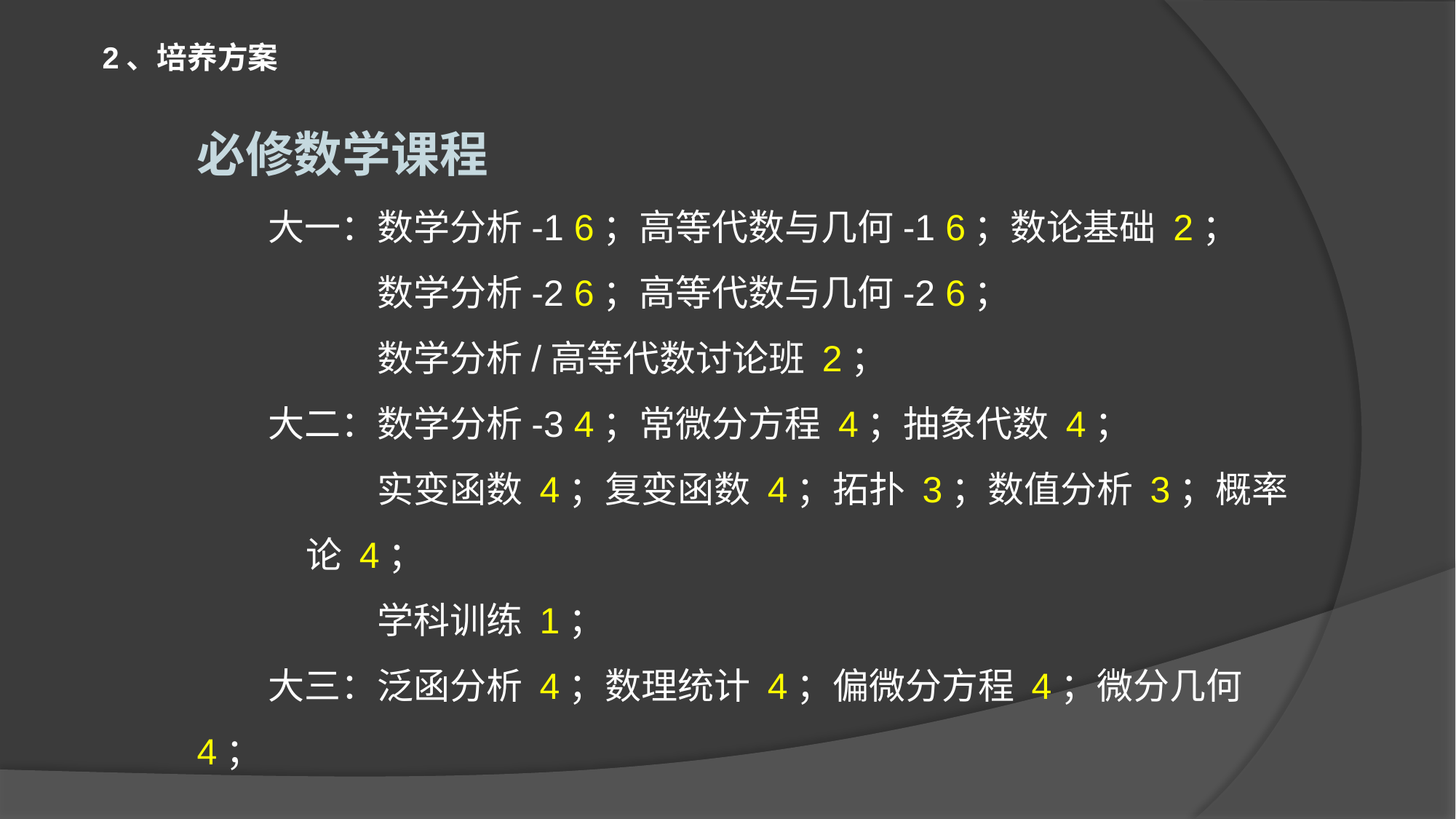

2、培养方案

必修数学课程
大一：数学分析-1 6；高等代数与几何-1 6；数论基础 2；
数学分析-2 6；高等代数与几何-2 6；
数学分析/高等代数讨论班 2；
大二：数学分析-3 4；常微分方程 4；抽象代数 4；
实变函数 4；复变函数 4；拓扑 3；数值分析 3；概率论 4；
学科训练 1；
大三：泛函分析 4；数理统计 4；偏微分方程 4；微分几何 4；